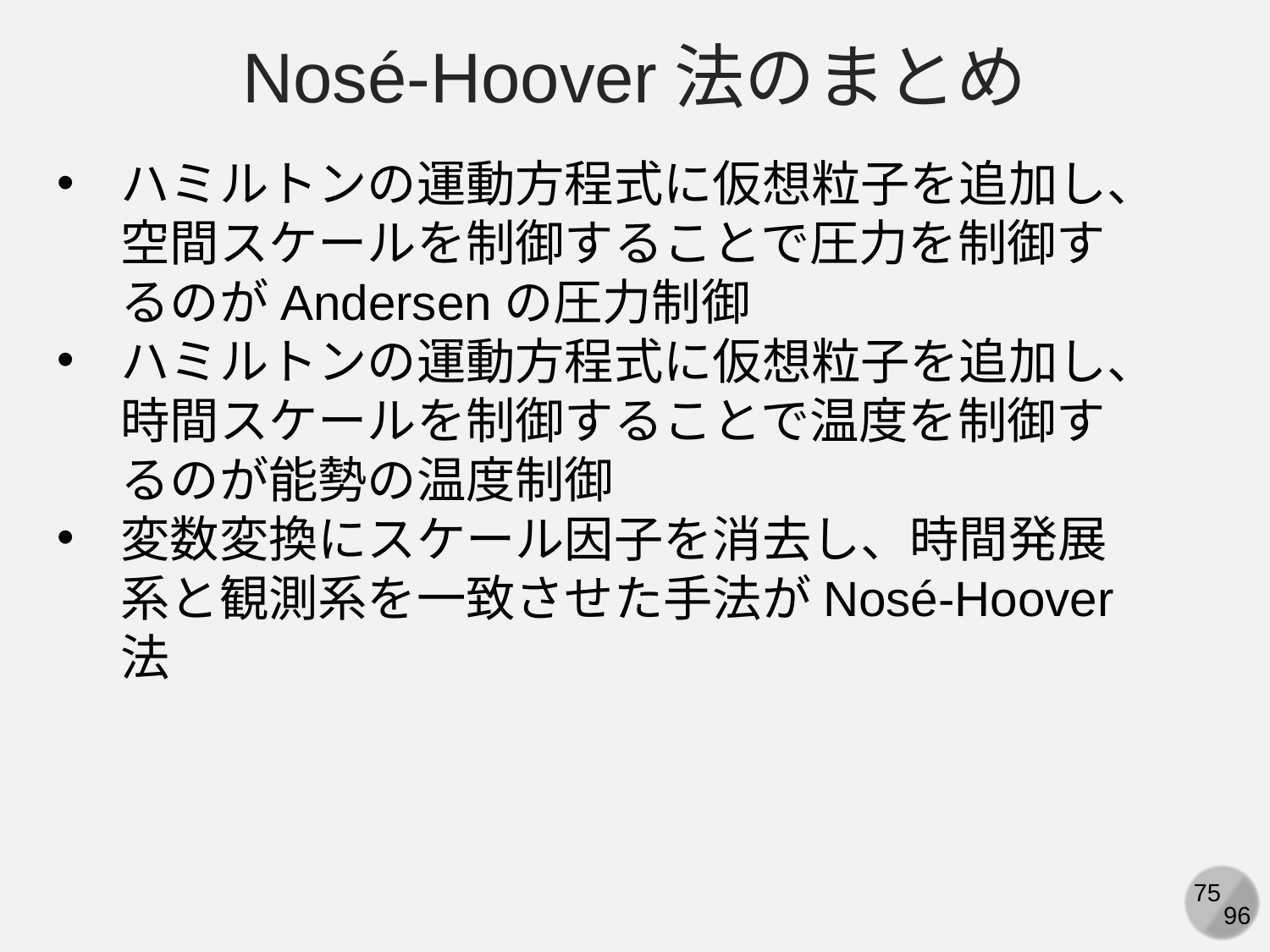

Nosé-Hoover法のまとめ
ハミルトンの運動方程式に仮想粒子を追加し、空間スケールを制御することで圧力を制御するのがAndersenの圧力制御
ハミルトンの運動方程式に仮想粒子を追加し、時間スケールを制御することで温度を制御するのが能勢の温度制御
変数変換にスケール因子を消去し、時間発展系と観測系を一致させた手法がNosé-Hoover法